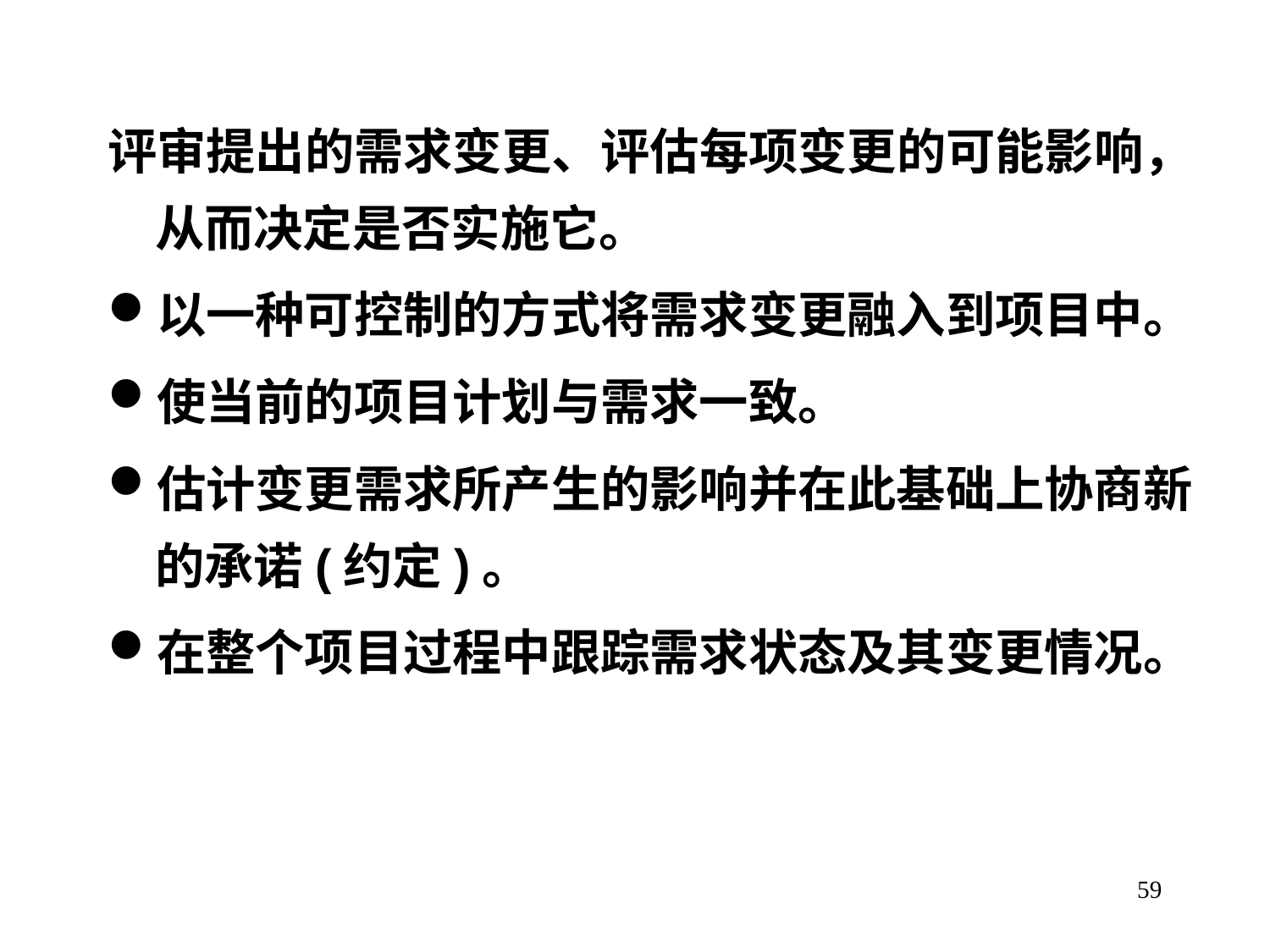

# 评审提出的需求变更、评估每项变更的可能影响，从而决定是否实施它。
以一种可控制的方式将需求变更融入到项目中。
使当前的项目计划与需求一致。
估计变更需求所产生的影响并在此基础上协商新的承诺(约定)。
在整个项目过程中跟踪需求状态及其变更情况。

59